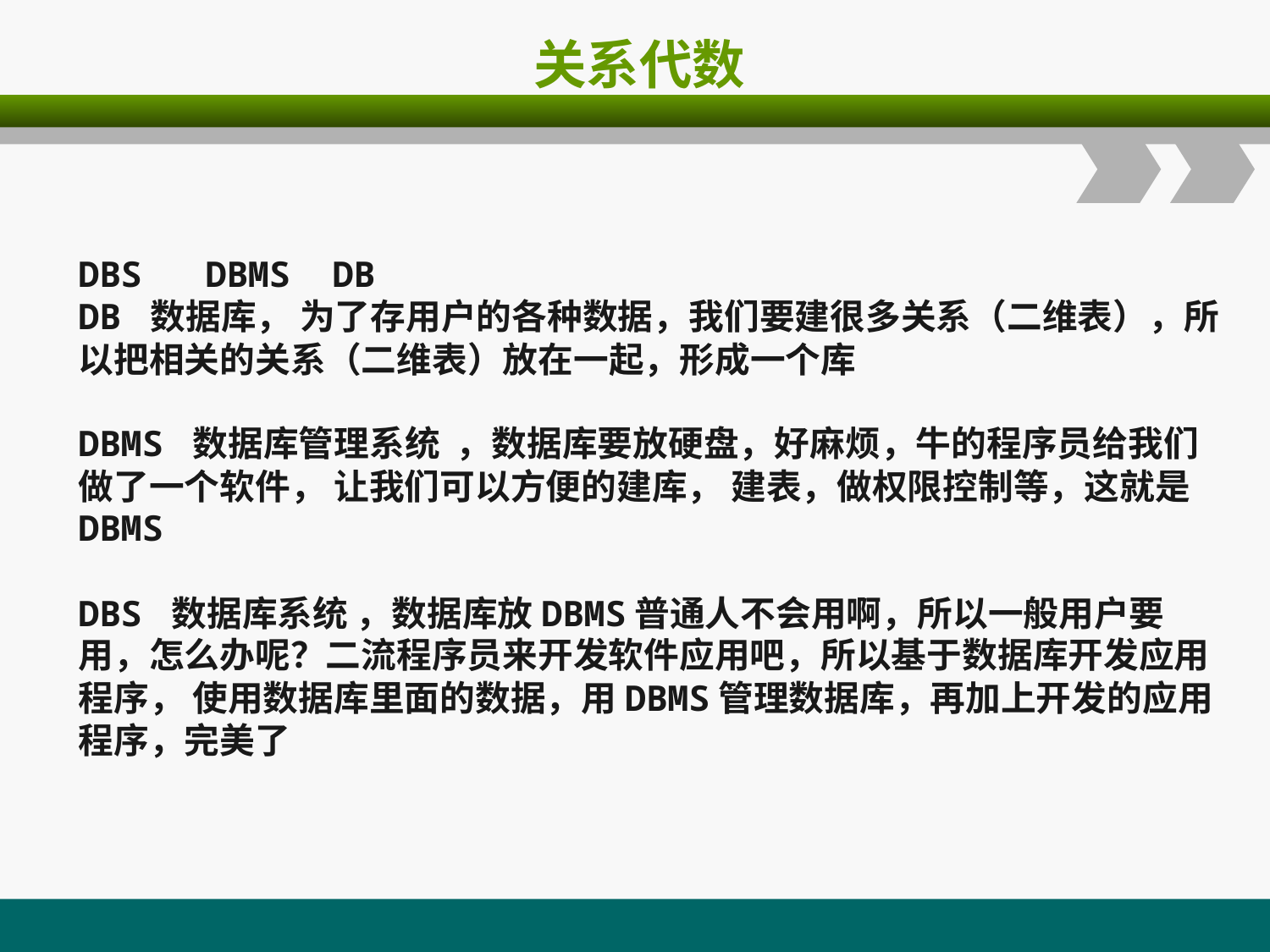

# 关系代数
DBS   DBMS  DB
DB 数据库， 为了存用户的各种数据，我们要建很多关系（二维表），所以把相关的关系（二维表）放在一起，形成一个库
DBMS 数据库管理系统  ，数据库要放硬盘，好麻烦，牛的程序员给我们做了一个软件， 让我们可以方便的建库， 建表，做权限控制等，这就是DBMS
DBS 数据库系统 ，数据库放DBMS普通人不会用啊，所以一般用户要用，怎么办呢？二流程序员来开发软件应用吧，所以基于数据库开发应用程序， 使用数据库里面的数据，用DBMS管理数据库，再加上开发的应用程序，完美了